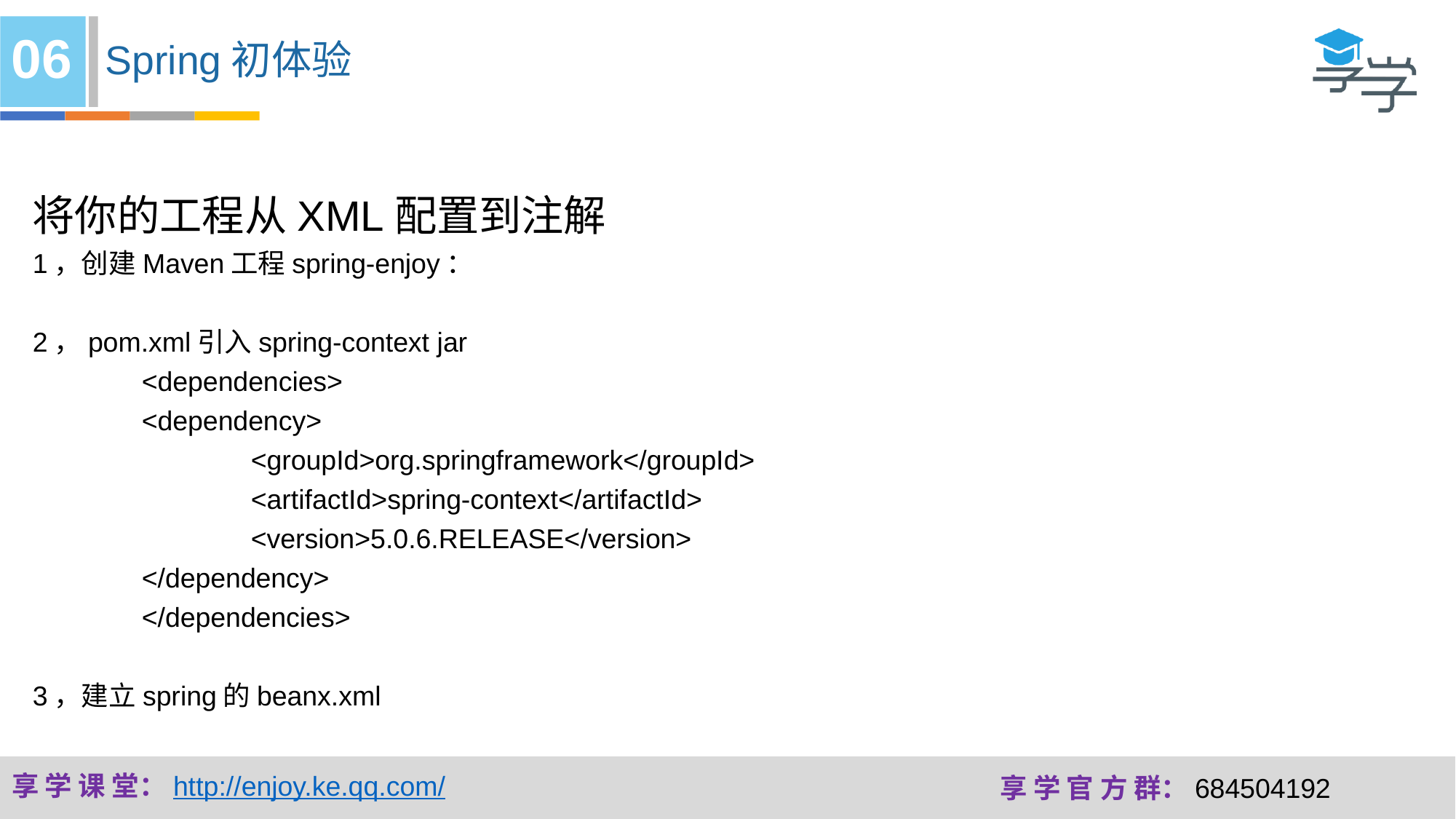

06
Spring初体验

将你的工程从XML配置到注解
1，创建Maven工程spring-enjoy：

2，pom.xml引入spring-context jar
	<dependencies>
	<dependency>
		<groupId>org.springframework</groupId>
		<artifactId>spring-context</artifactId>
		<version>5.0.6.RELEASE</version>
	</dependency>
	</dependencies>

3，建立spring的beanx.xml